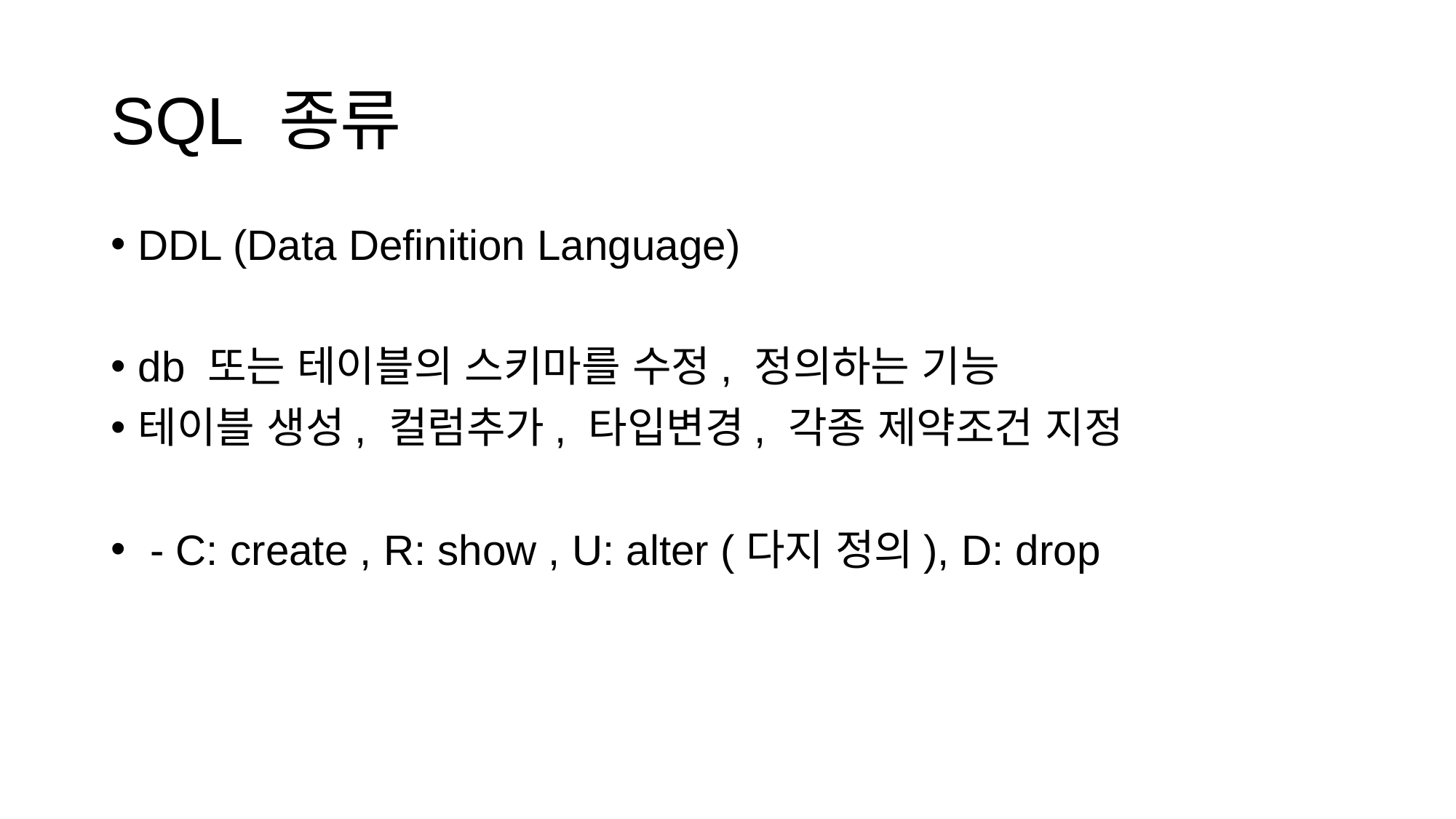

# SQL 종류
DDL (Data Definition Language)

db 또는 테이블의 스키마를 수정, 정의하는 기능
테이블 생성, 컬럼추가, 타입변경, 각종 제약조건 지정

 - C: create , R: show , U: alter (다지 정의), D: drop